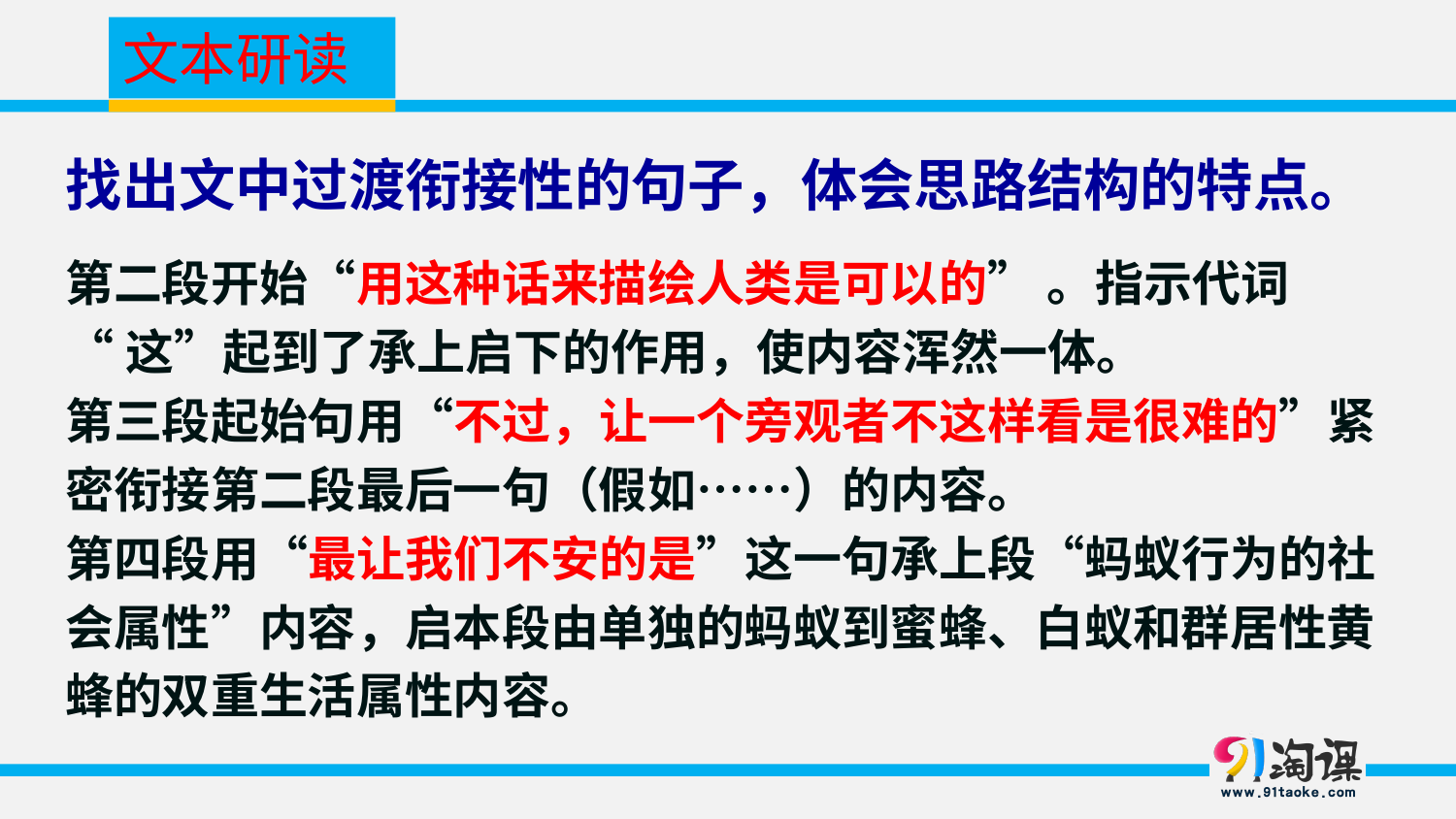

文本研读
找出文中过渡衔接性的句子，体会思路结构的特点。
第二段开始“用这种话来描绘人类是可以的” 。指示代词
“这”起到了承上启下的作用，使内容浑然一体。
第三段起始句用“不过，让一个旁观者不这样看是很难的”紧
密衔接第二段最后一句（假如……）的内容。
第四段用“最让我们不安的是”这一句承上段“蚂蚁行为的社
会属性”内容，启本段由单独的蚂蚁到蜜蜂、白蚁和群居性黄
蜂的双重生活属性内容。